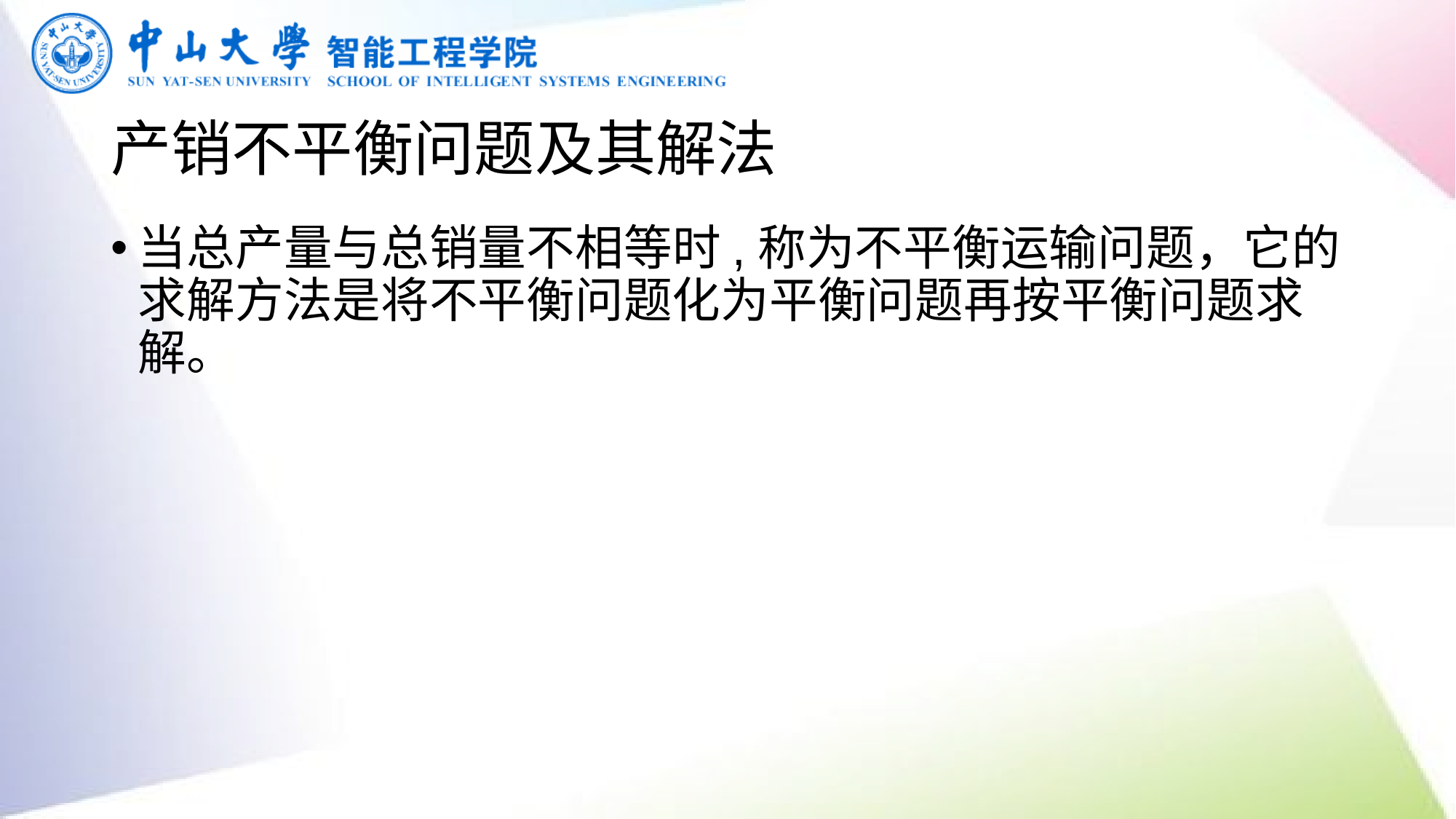

# 产销不平衡问题及其解法
当总产量与总销量不相等时,称为不平衡运输问题，它的求解方法是将不平衡问题化为平衡问题再按平衡问题求解。